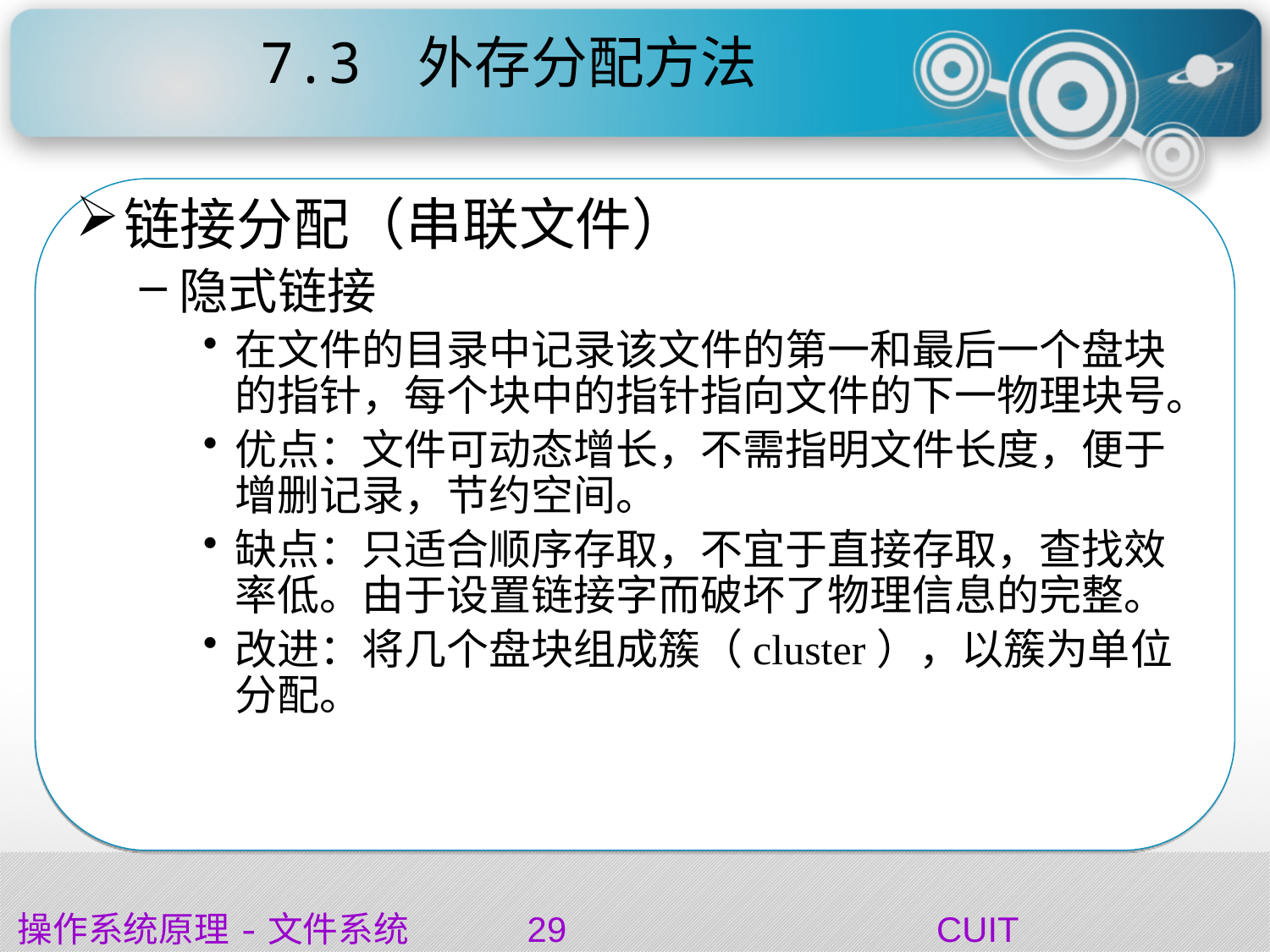

# 7.3   外存分配方法
链接分配（串联文件）
隐式链接
在文件的目录中记录该文件的第一和最后一个盘块的指针，每个块中的指针指向文件的下一物理块号。
优点：文件可动态增长，不需指明文件长度，便于增删记录，节约空间。
缺点：只适合顺序存取，不宜于直接存取，查找效率低。由于设置链接字而破坏了物理信息的完整。
改进：将几个盘块组成簇（cluster），以簇为单位分配。